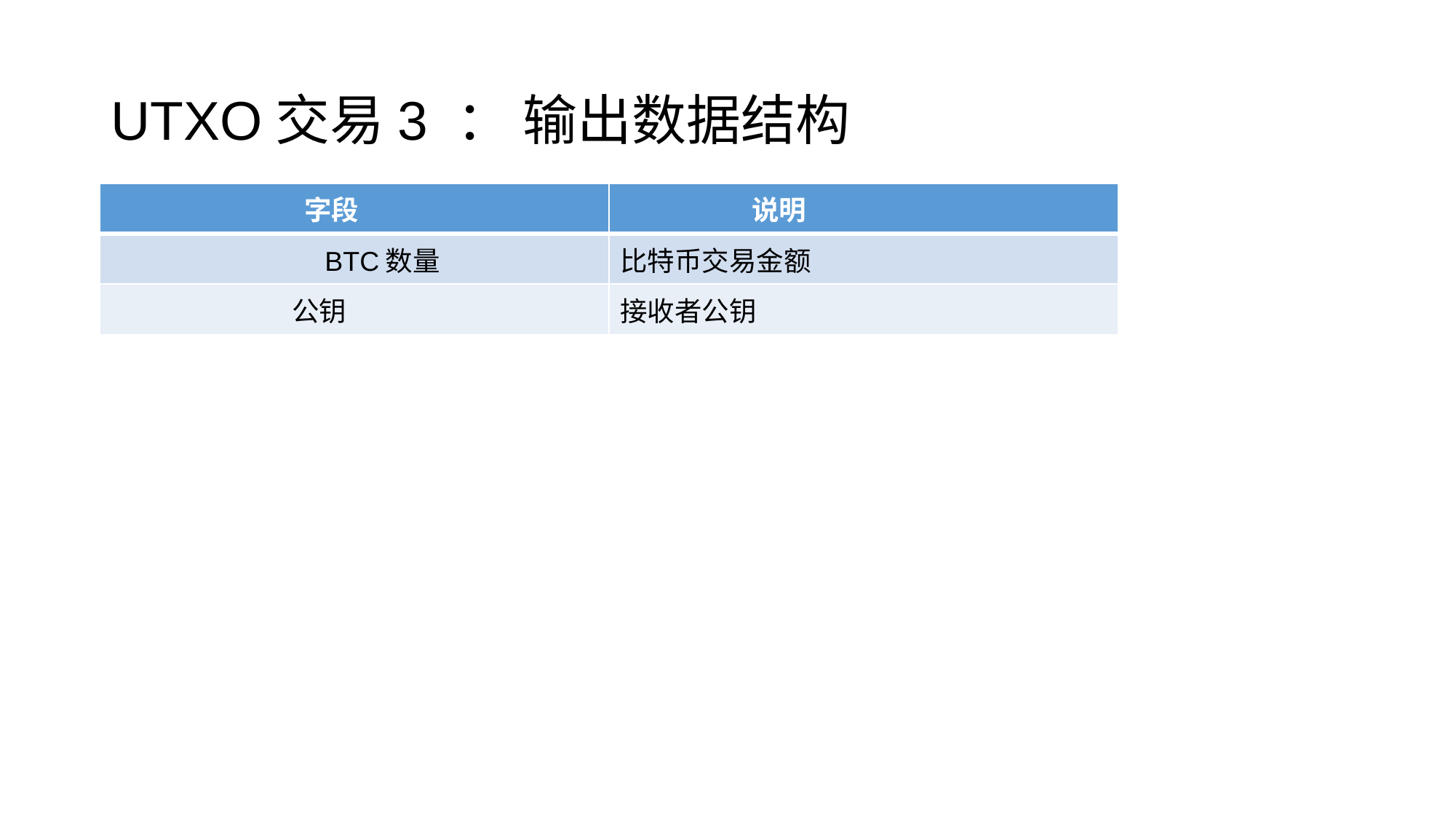

# UTXO交易3 ： 输出数据结构
| 字段 | 说明 |
| --- | --- |
| BTC数量 | 比特币交易金额 |
| 公钥 | 接收者公钥 |